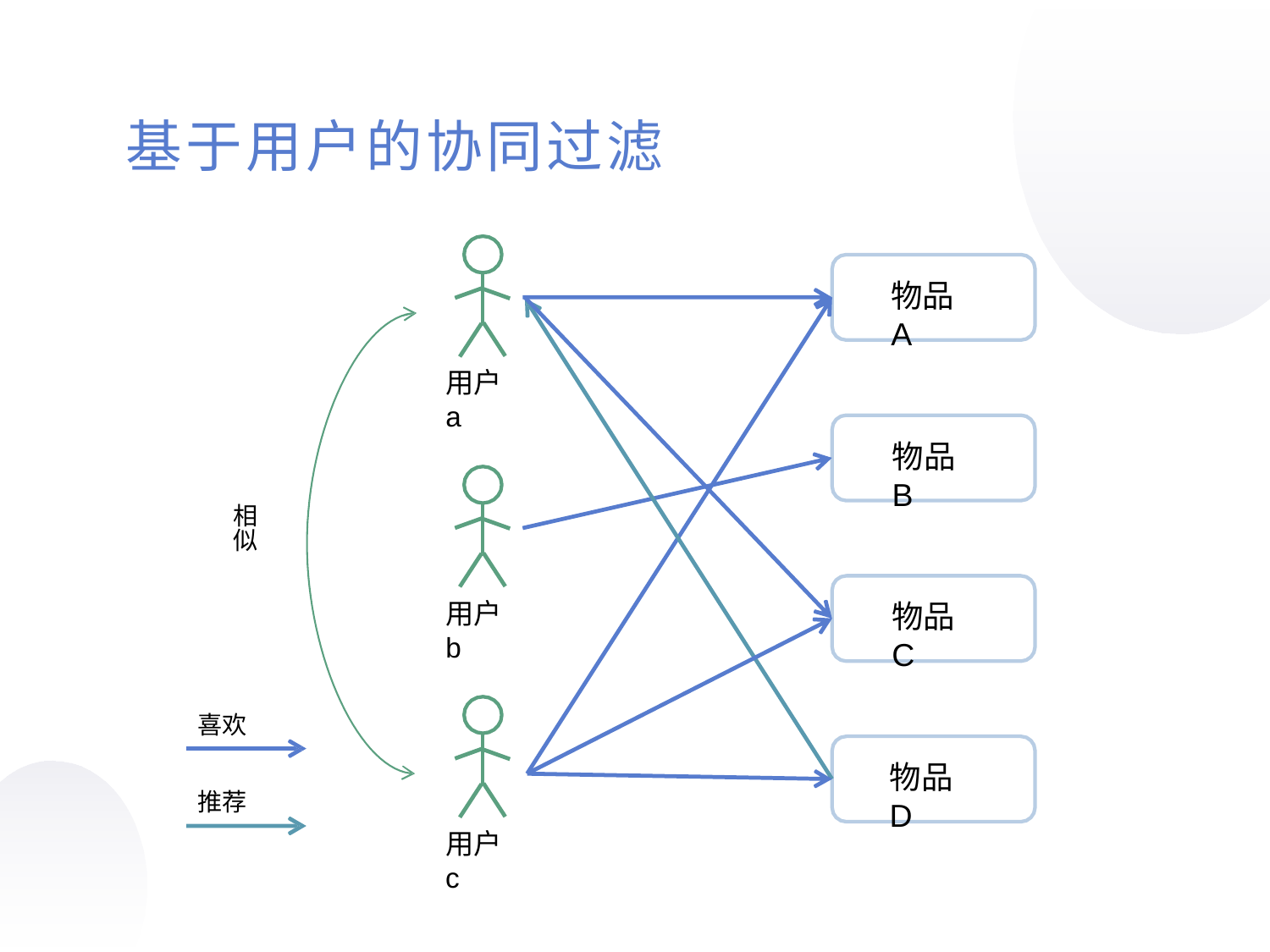

基于用户的协同过滤

物品A

用户a

物品B

相 似

用户b
物品C

喜欢

物品D

推荐

用户c